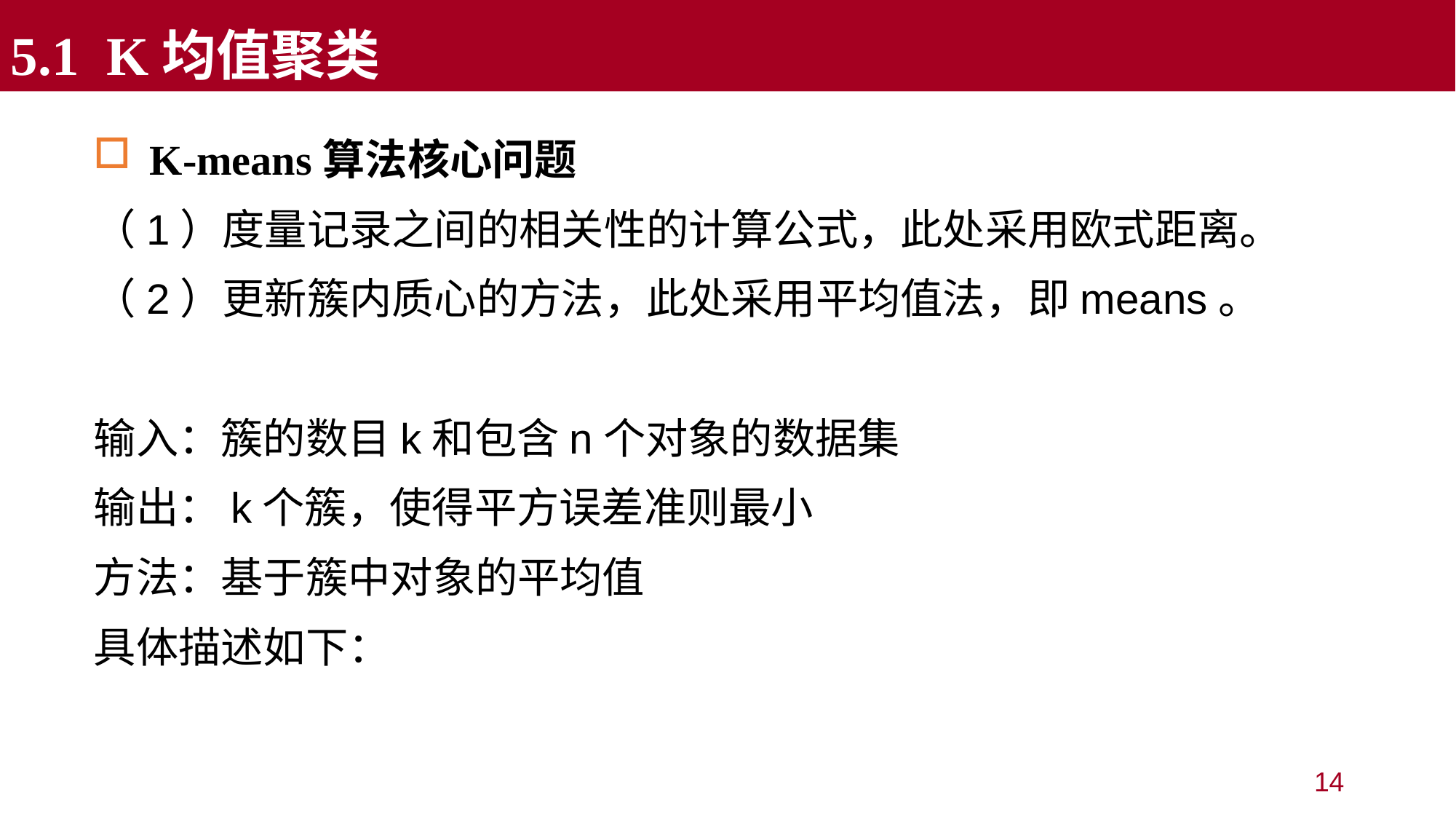

5.1  K均值聚类
K-means算法核心问题
（1）度量记录之间的相关性的计算公式，此处采用欧式距离。
（2）更新簇内质心的方法，此处采用平均值法，即means。

输入：簇的数目k和包含n个对象的数据集
输出：k个簇，使得平方误差准则最小
方法：基于簇中对象的平均值
具体描述如下：

14